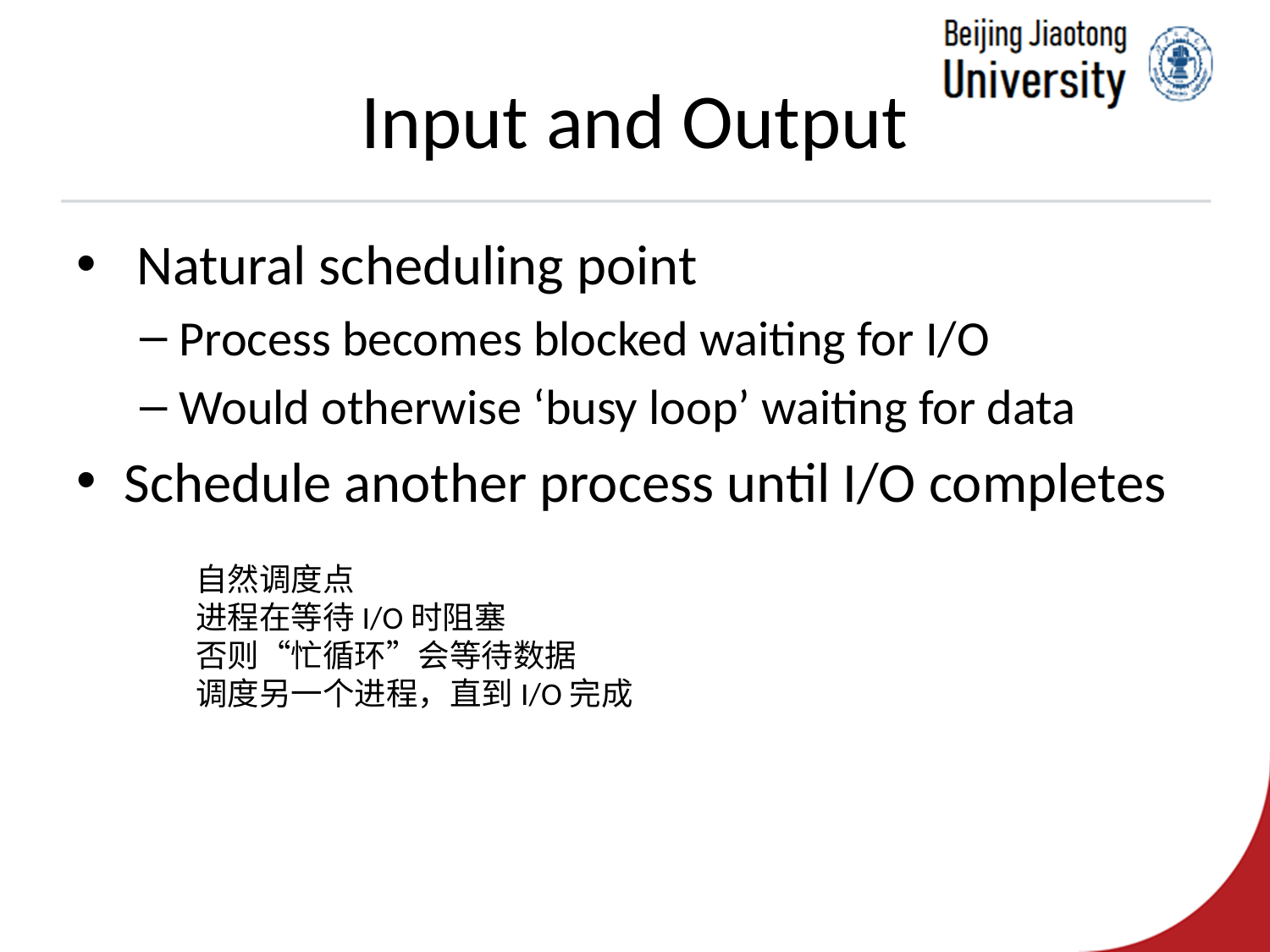

# Input and Output
 Natural scheduling point
Process becomes blocked waiting for I/O
Would otherwise ‘busy loop’ waiting for data
Schedule another process until I/O completes

自然调度点
进程在等待I/O时阻塞
否则“忙循环”会等待数据
调度另一个进程，直到I/O完成